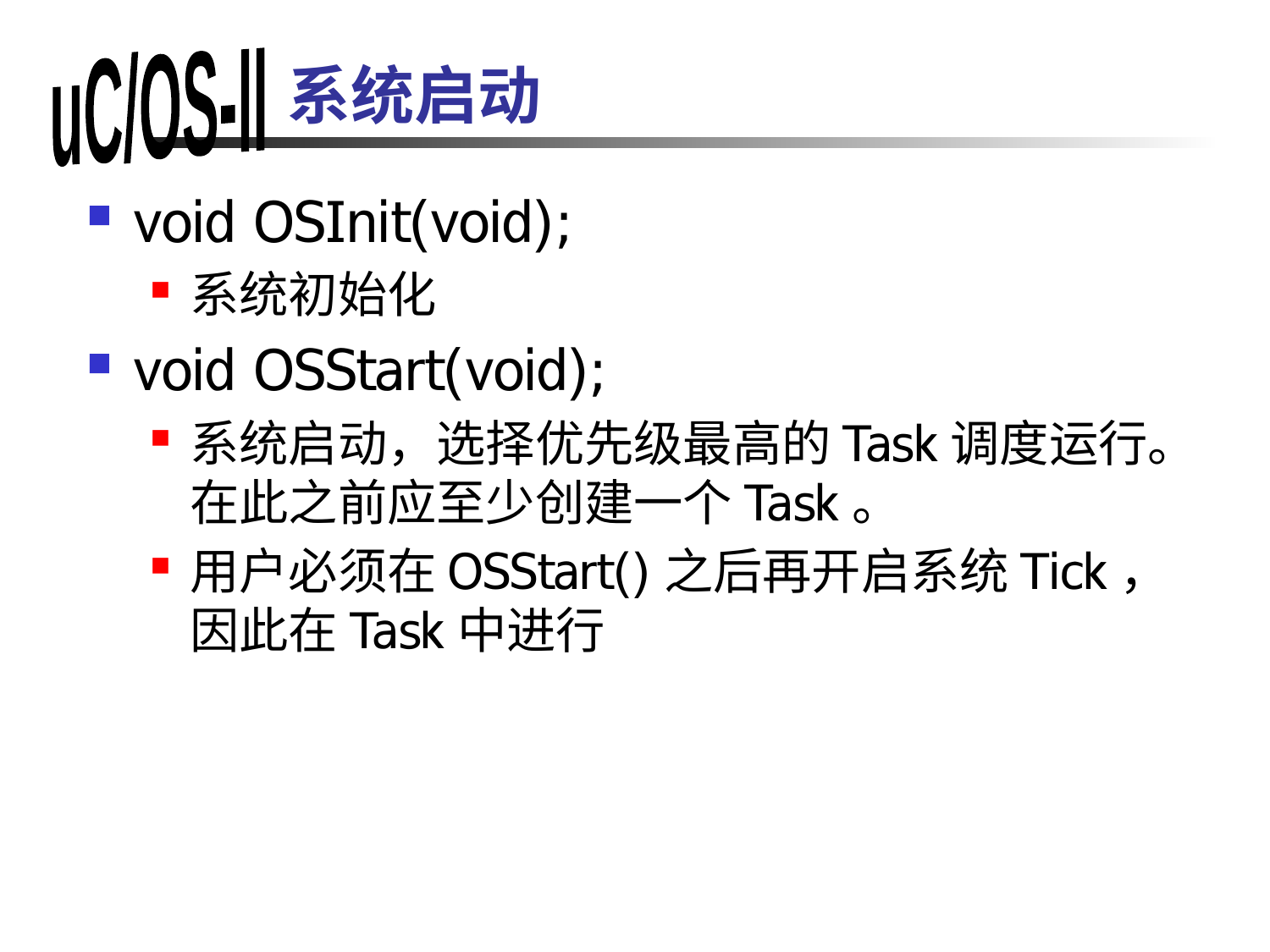

# 系统启动
void OSInit(void);
系统初始化
void OSStart(void);
系统启动，选择优先级最高的Task调度运行。在此之前应至少创建一个Task。
用户必须在OSStart()之后再开启系统Tick，因此在Task中进行